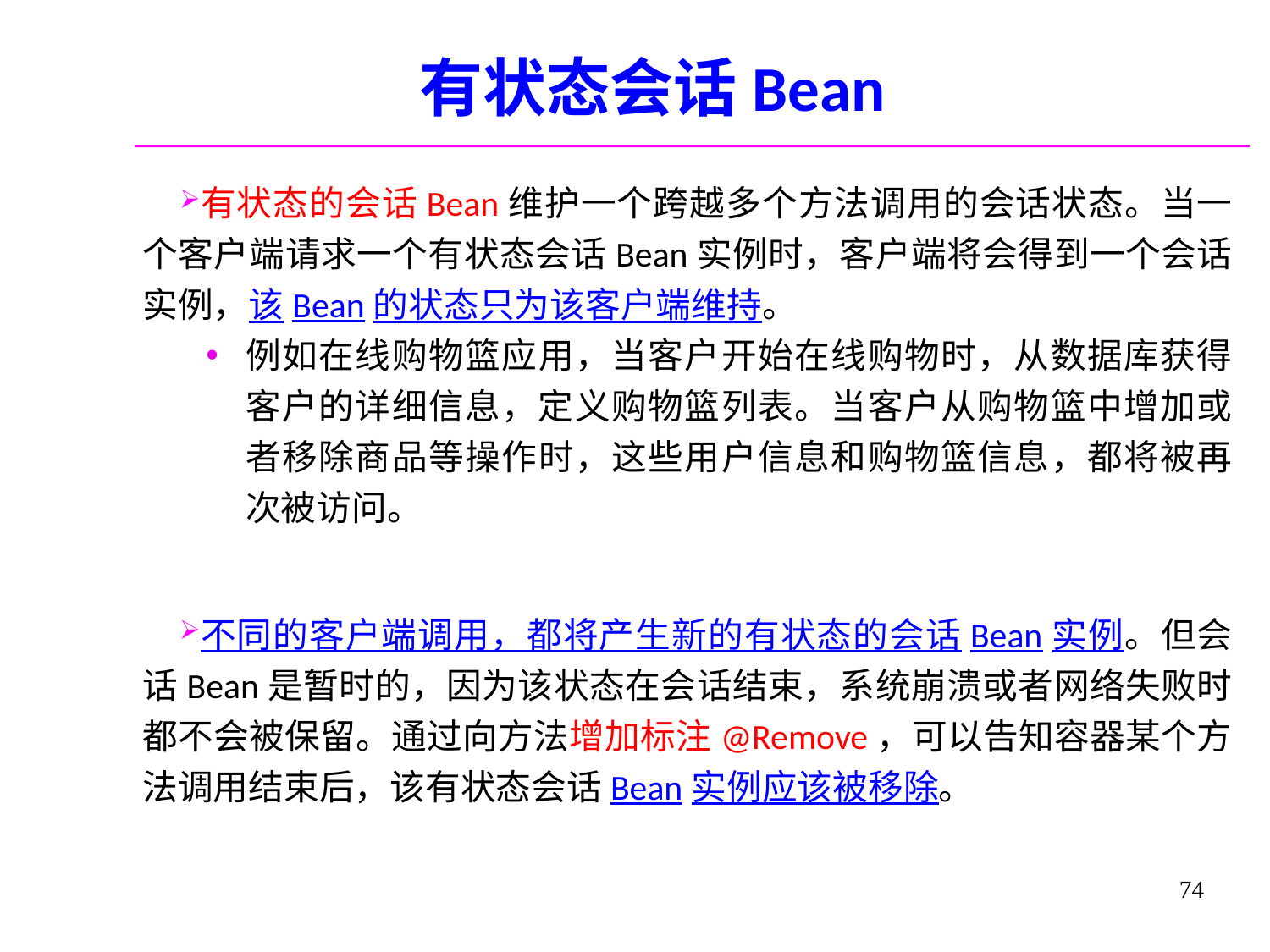

# 有状态会话Bean
有状态的会话Bean维护一个跨越多个方法调用的会话状态。当一个客户端请求一个有状态会话Bean实例时，客户端将会得到一个会话实例，该Bean的状态只为该客户端维持。
例如在线购物篮应用，当客户开始在线购物时，从数据库获得客户的详细信息，定义购物篮列表。当客户从购物篮中增加或者移除商品等操作时，这些用户信息和购物篮信息，都将被再次被访问。

不同的客户端调用，都将产生新的有状态的会话Bean实例。但会话Bean是暂时的，因为该状态在会话结束，系统崩溃或者网络失败时都不会被保留。通过向方法增加标注@Remove，可以告知容器某个方法调用结束后，该有状态会话Bean实例应该被移除。
74